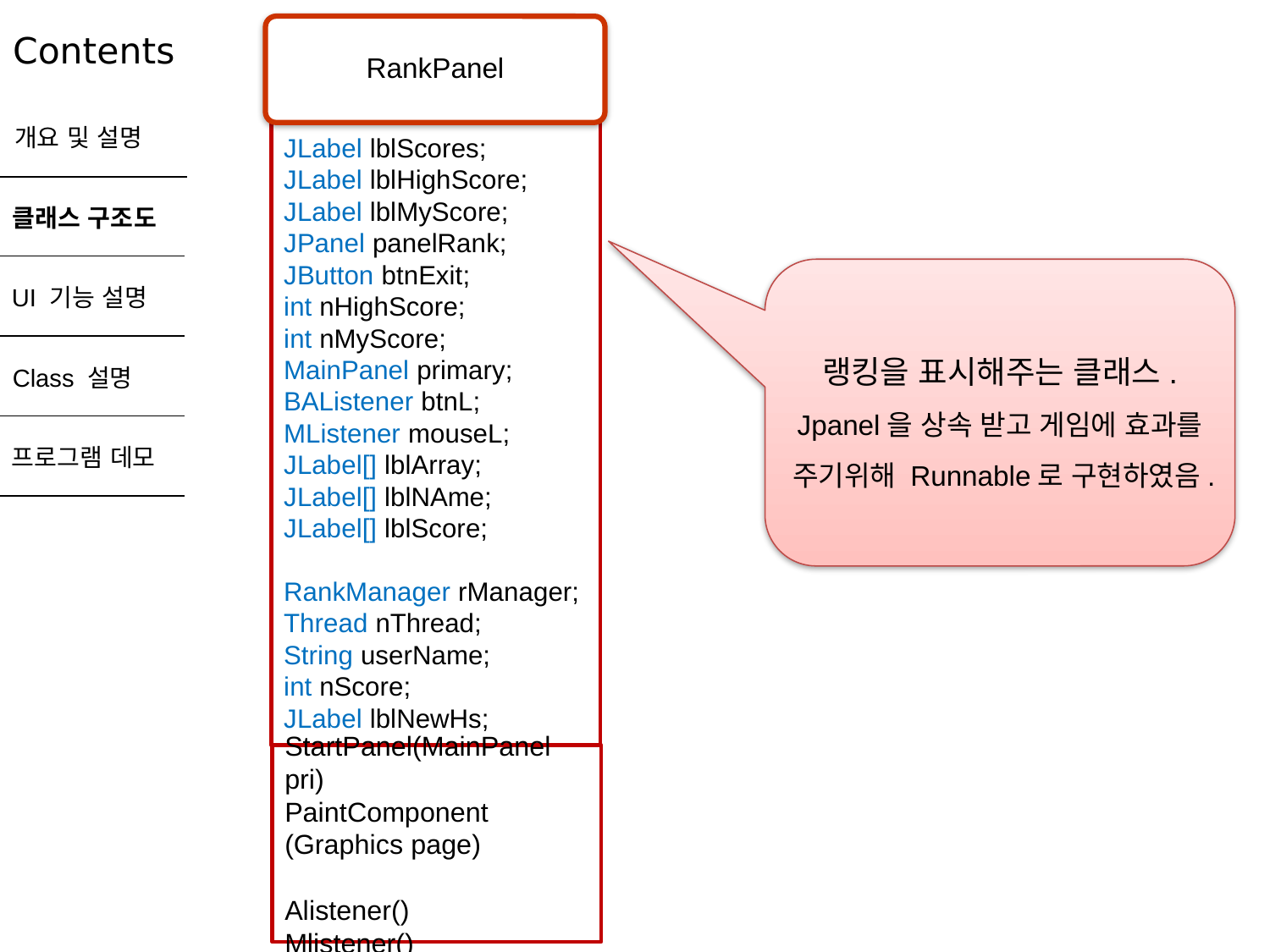

# Contents

RankPanel
개요 및 설명
JLabel lblScores;
JLabel lblHighScore;
JLabel lblMyScore;
JPanel panelRank;
JButton btnExit;
int nHighScore;
int nMyScore;
MainPanel primary;
BAListener btnL;
MListener mouseL;
JLabel[] lblArray;
JLabel[] lblNAme;
JLabel[] lblScore;

RankManager rManager;
Thread nThread;
String userName;
int nScore;
JLabel lblNewHs;
클래스 구조도
랭킹을 표시해주는 클래스.
Jpanel을 상속 받고 게임에 효과를 주기위해 Runnable로 구현하였음.
UI 기능 설명
Class 설명
프로그램 데모
StartPanel(MainPanel pri)
PaintComponent
(Graphics page)

Alistener()
Mlistener()